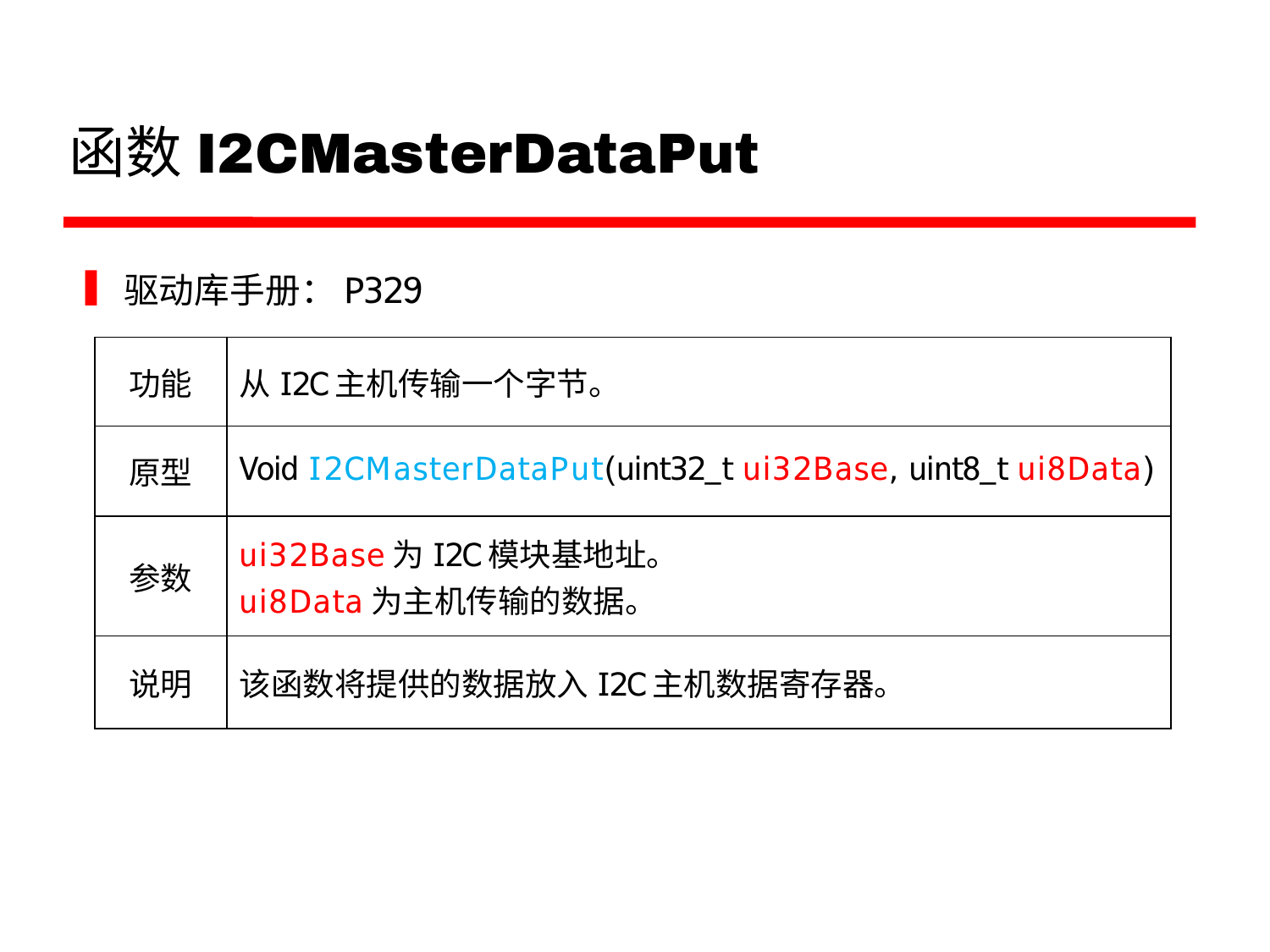

# 函数I2CMasterDataPut
驱动库手册：P329
| 功能 | 从I2C主机传输一个字节。 |
| --- | --- |
| 原型 | Void I2CMasterDataPut(uint32\_t ui32Base, uint8\_t ui8Data) |
| 参数 | ui32Base为I2C模块基地址。 ui8Data为主机传输的数据。 |
| 说明 | 该函数将提供的数据放入I2C主机数据寄存器。 |